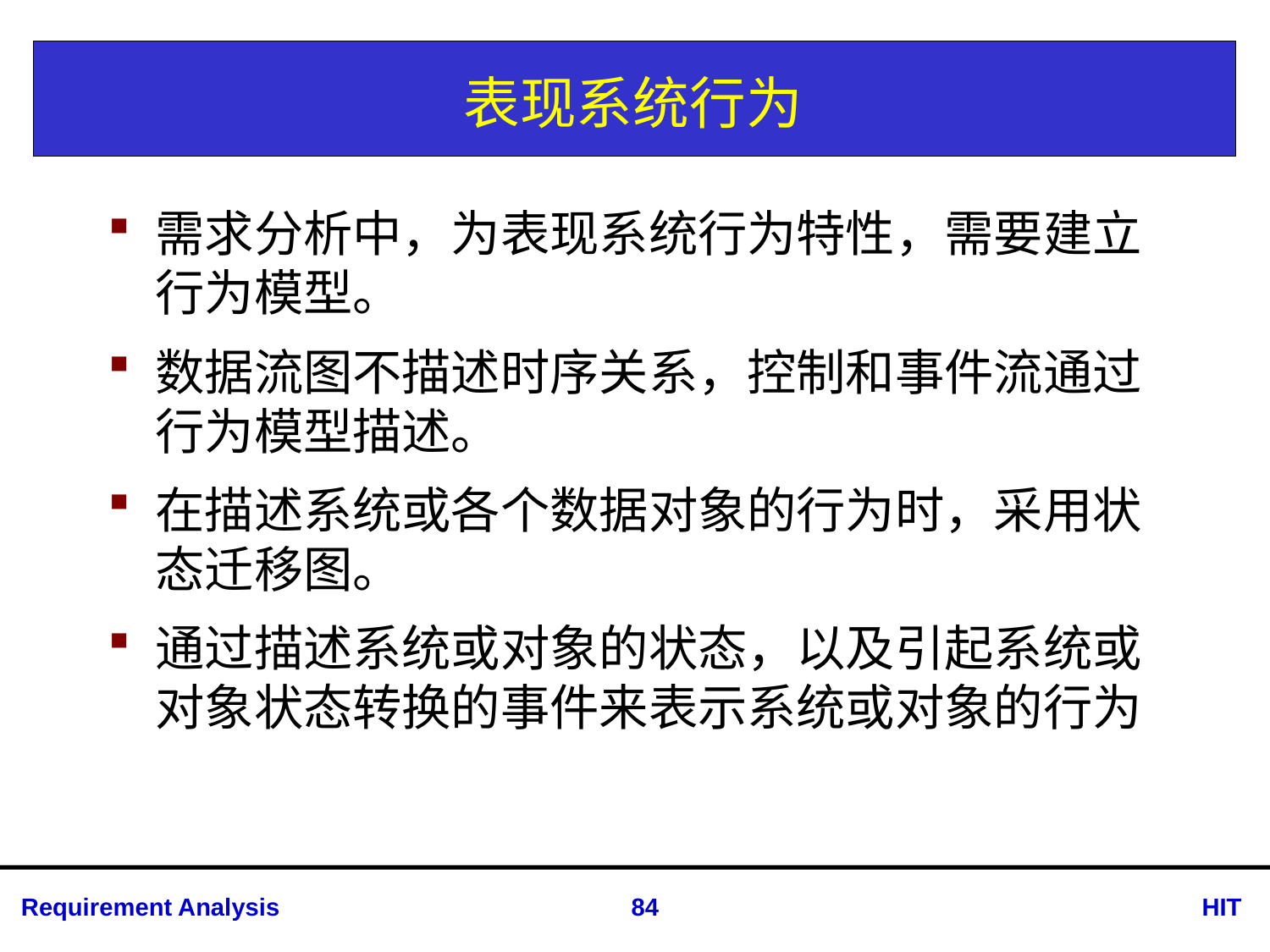

# 表现系统行为
需求分析中，为表现系统行为特性，需要建立行为模型。
数据流图不描述时序关系，控制和事件流通过行为模型描述。
在描述系统或各个数据对象的行为时，采用状态迁移图。
通过描述系统或对象的状态，以及引起系统或对象状态转换的事件来表示系统或对象的行为